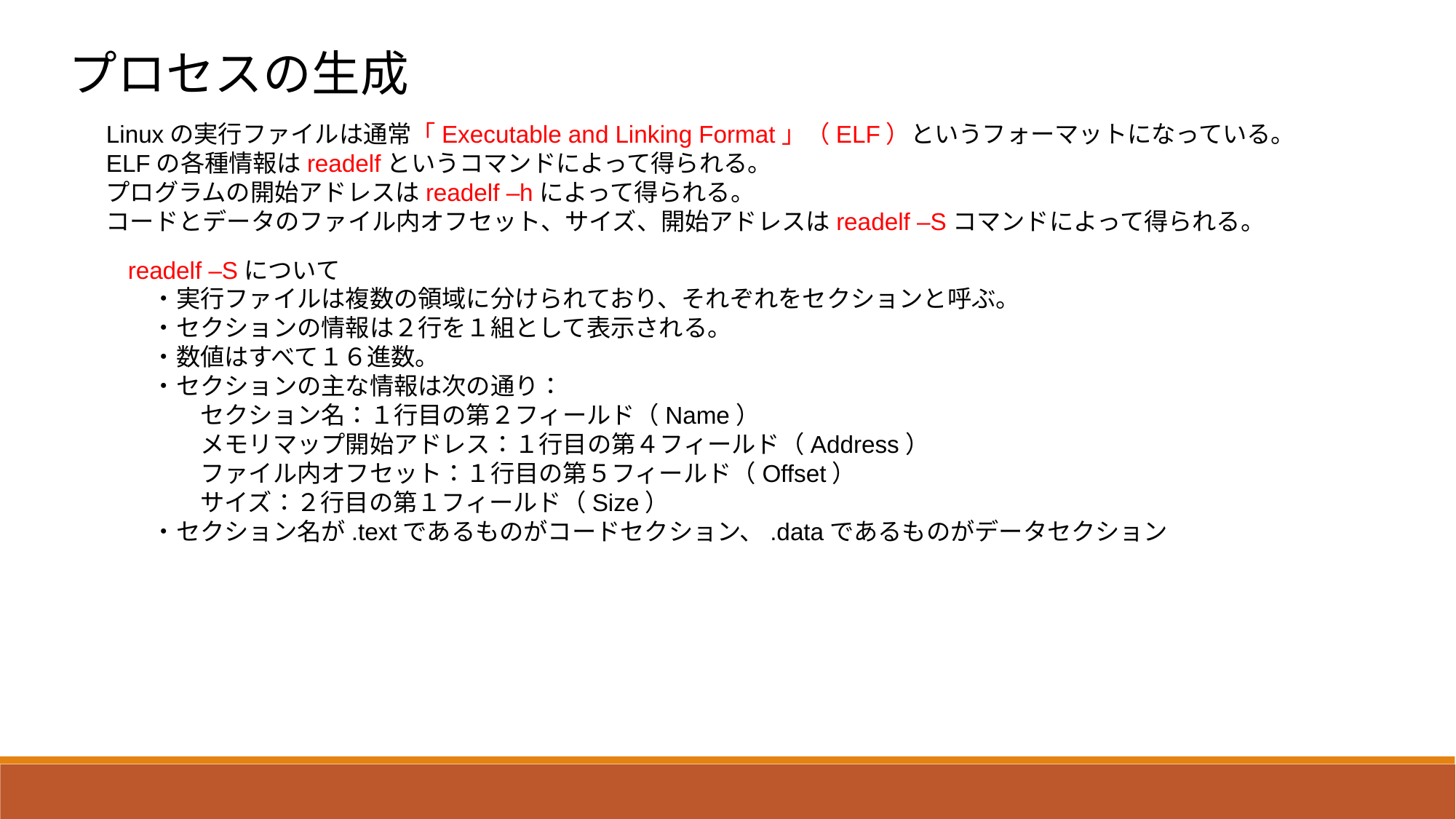

プロセスの生成
Linuxの実行ファイルは通常「Executable and Linking Format」（ELF）というフォーマットになっている。
ELFの各種情報はreadelfというコマンドによって得られる。
プログラムの開始アドレスはreadelf –hによって得られる。
コードとデータのファイル内オフセット、サイズ、開始アドレスはreadelf –Sコマンドによって得られる。
readelf –Sについて
　・実行ファイルは複数の領域に分けられており、それぞれをセクションと呼ぶ。
　・セクションの情報は２行を１組として表示される。
　・数値はすべて１６進数。
　・セクションの主な情報は次の通り：
　　　セクション名：１行目の第２フィールド（Name）
　　　メモリマップ開始アドレス：１行目の第４フィールド（Address）
　　　ファイル内オフセット：１行目の第５フィールド（Offset）
　　　サイズ：２行目の第１フィールド（Size）
　・セクション名が.textであるものがコードセクション、.dataであるものがデータセクション